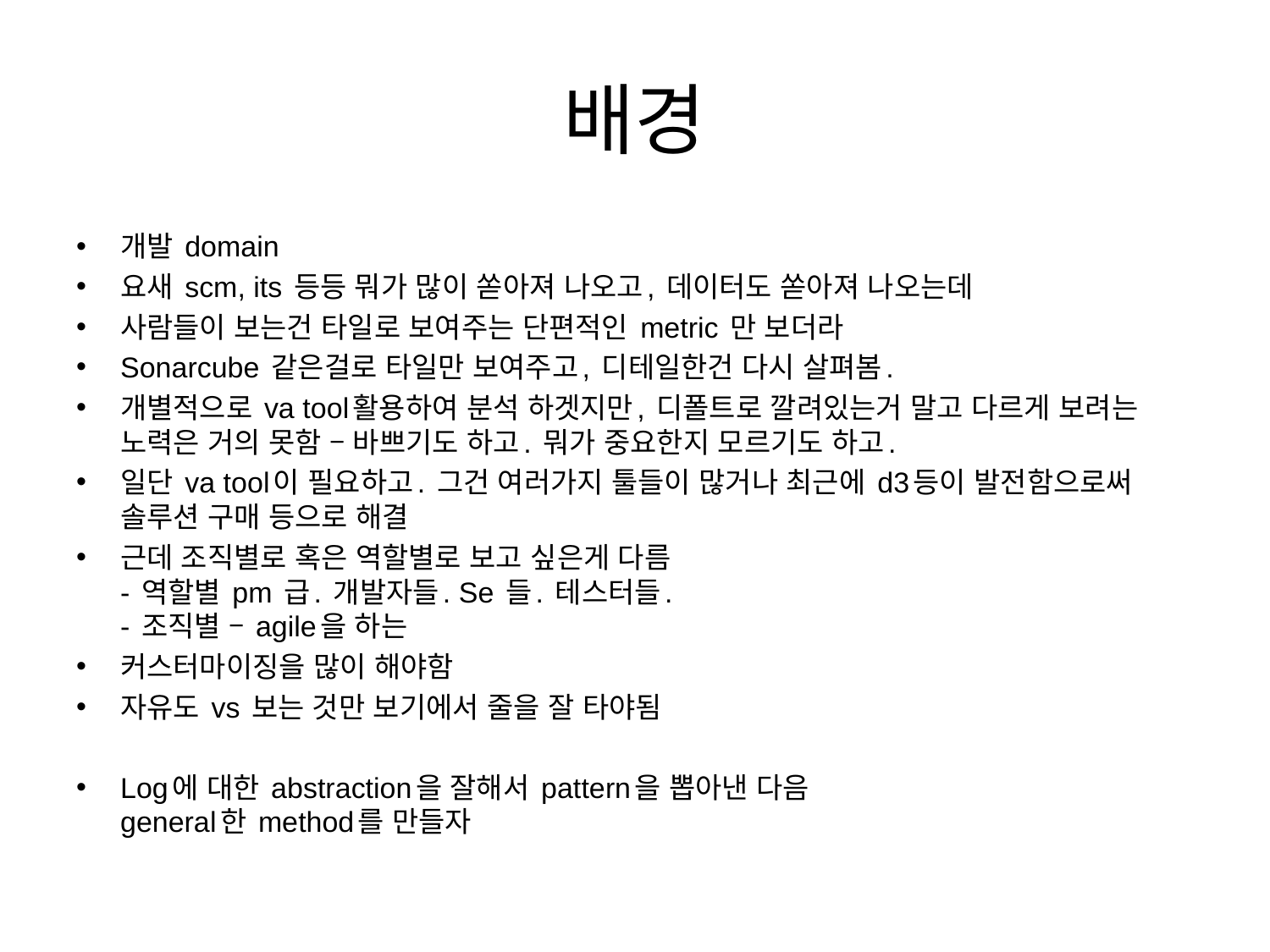

# 배경
개발 domain
요새 scm, its 등등 뭐가 많이 쏟아져 나오고, 데이터도 쏟아져 나오는데
사람들이 보는건 타일로 보여주는 단편적인 metric 만 보더라
Sonarcube 같은걸로 타일만 보여주고, 디테일한건 다시 살펴봄.
개별적으로 va tool활용하여 분석 하겟지만, 디폴트로 깔려있는거 말고 다르게 보려는 노력은 거의 못함 – 바쁘기도 하고. 뭐가 중요한지 모르기도 하고.
일단 va tool이 필요하고. 그건 여러가지 툴들이 많거나 최근에 d3등이 발전함으로써 솔루션 구매 등으로 해결
근데 조직별로 혹은 역할별로 보고 싶은게 다름
- 역할별 pm 급. 개발자들. Se 들. 테스터들.
- 조직별 – agile을 하는
커스터마이징을 많이 해야함
자유도 vs 보는 것만 보기에서 줄을 잘 타야됨

Log에 대한 abstraction을 잘해서 pattern을 뽑아낸 다음
general한 method를 만들자